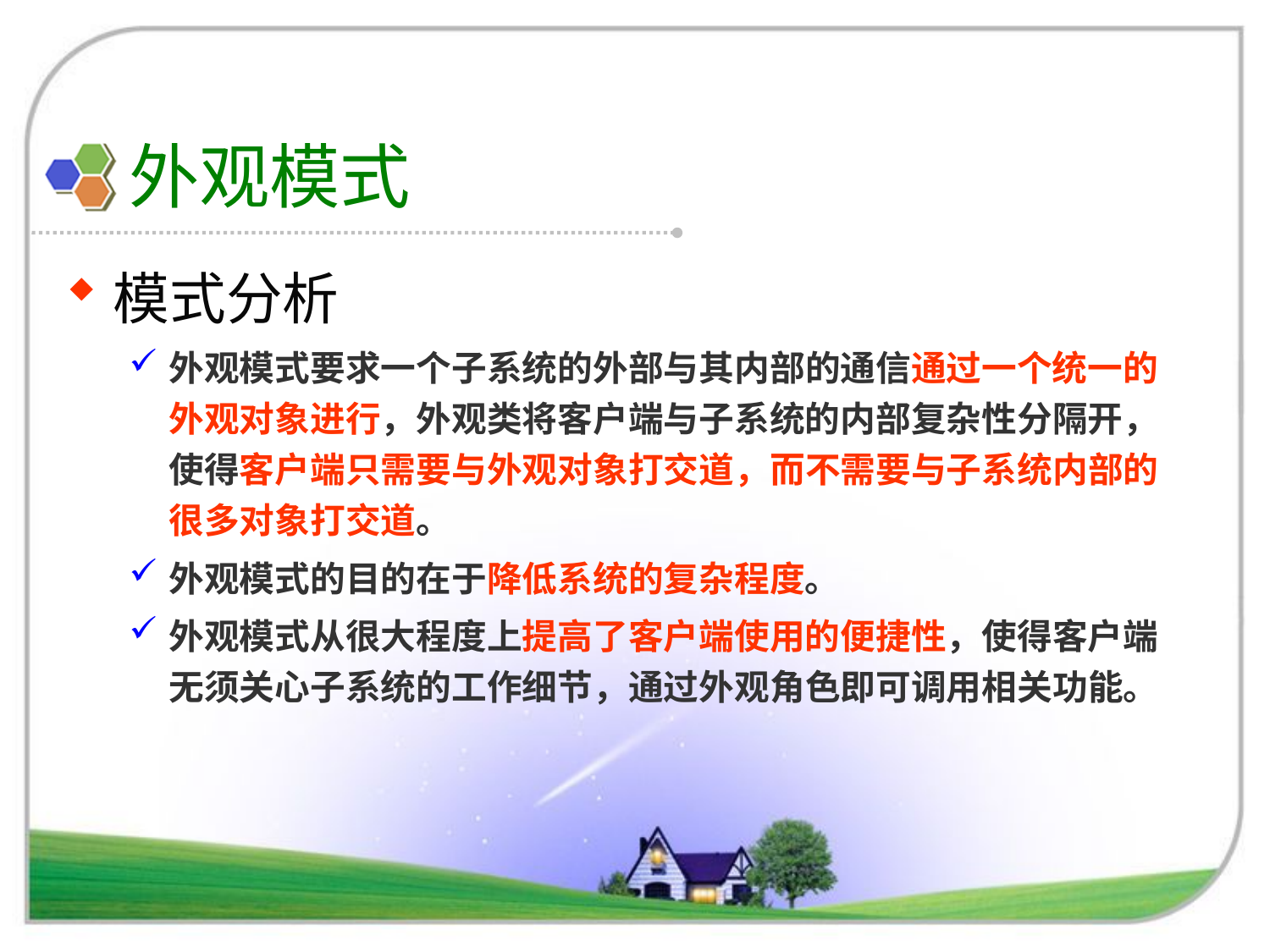

# 外观模式
模式分析
外观模式要求一个子系统的外部与其内部的通信通过一个统一的外观对象进行，外观类将客户端与子系统的内部复杂性分隔开，使得客户端只需要与外观对象打交道，而不需要与子系统内部的很多对象打交道。
外观模式的目的在于降低系统的复杂程度。
外观模式从很大程度上提高了客户端使用的便捷性，使得客户端无须关心子系统的工作细节，通过外观角色即可调用相关功能。